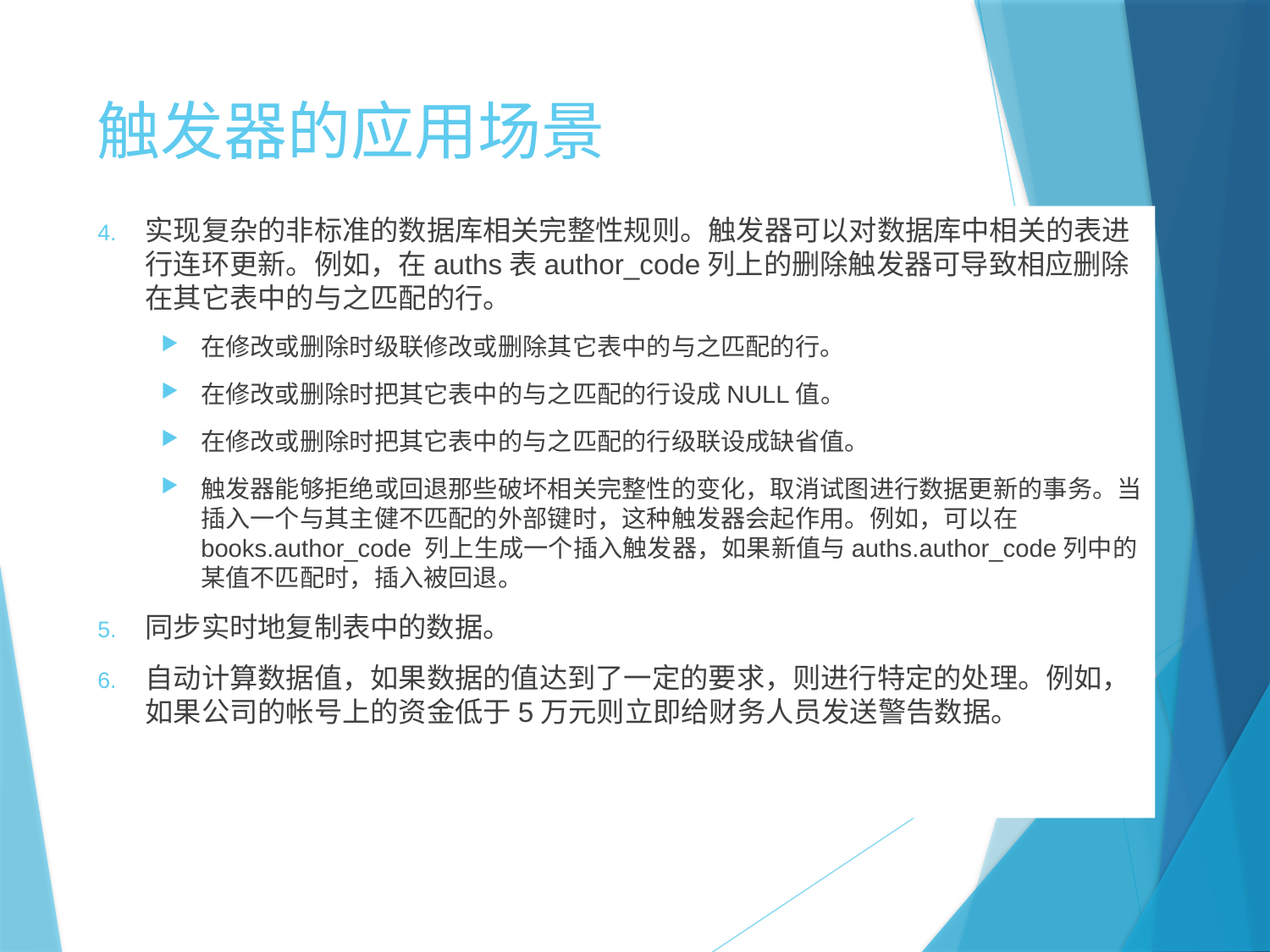

# 触发器的应用场景
实现复杂的非标准的数据库相关完整性规则。触发器可以对数据库中相关的表进行连环更新。例如，在auths表author_code列上的删除触发器可导致相应删除在其它表中的与之匹配的行。
在修改或删除时级联修改或删除其它表中的与之匹配的行。
在修改或删除时把其它表中的与之匹配的行设成NULL值。
在修改或删除时把其它表中的与之匹配的行级联设成缺省值。
触发器能够拒绝或回退那些破坏相关完整性的变化，取消试图进行数据更新的事务。当插入一个与其主健不匹配的外部键时，这种触发器会起作用。例如，可以在books.author_code 列上生成一个插入触发器，如果新值与auths.author_code列中的某值不匹配时，插入被回退。
同步实时地复制表中的数据。
自动计算数据值，如果数据的值达到了一定的要求，则进行特定的处理。例如，如果公司的帐号上的资金低于5万元则立即给财务人员发送警告数据。

安全性。可以基于数据库的值使用户具有操作数据库的某种权利。
可以基于时间限制用户的操作，例如不允许下班后和节假日修改数据库数据。
可以基于数据库中的数据限制用户的操作，例如不允许股票的价格的升幅一次超过10%。
审计。可以跟踪用户对数据库的操作。
审计用户操作数据库的语句。
把用户对数据库的更新写入审计表。
实现复杂的数据完整性规则
实现非标准的数据完整性检查和约束。触发器可产生比规则更为复杂的限制。与规则不同，触发器可以引用列或数据库对象。例如，触发器可回退任何企图吃进超过自己保证金的期货。
提供可变的缺省值。